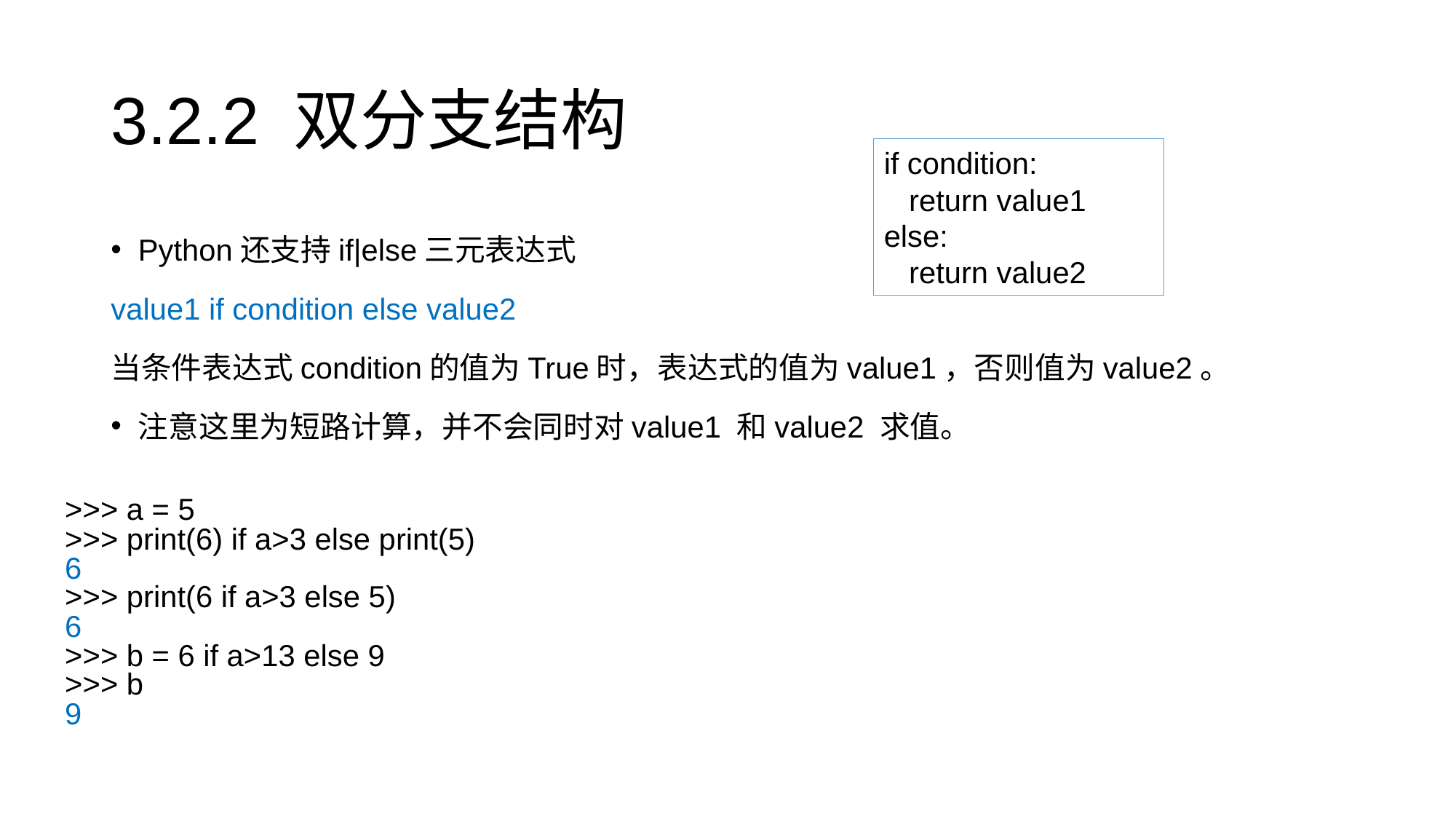

# 3.2.2 双分支结构
if condition:
   return value1
else:
   return value2
Python还支持if|else三元表达式
value1 if condition else value2
当条件表达式condition的值为True时，表达式的值为value1，否则值为value2。
注意这里为短路计算，并不会同时对value1 和value2 求值。

>>> a = 5
>>> print(6) if a>3 else print(5)
6
>>> print(6 if a>3 else 5)
6
>>> b = 6 if a>13 else 9
>>> b
9